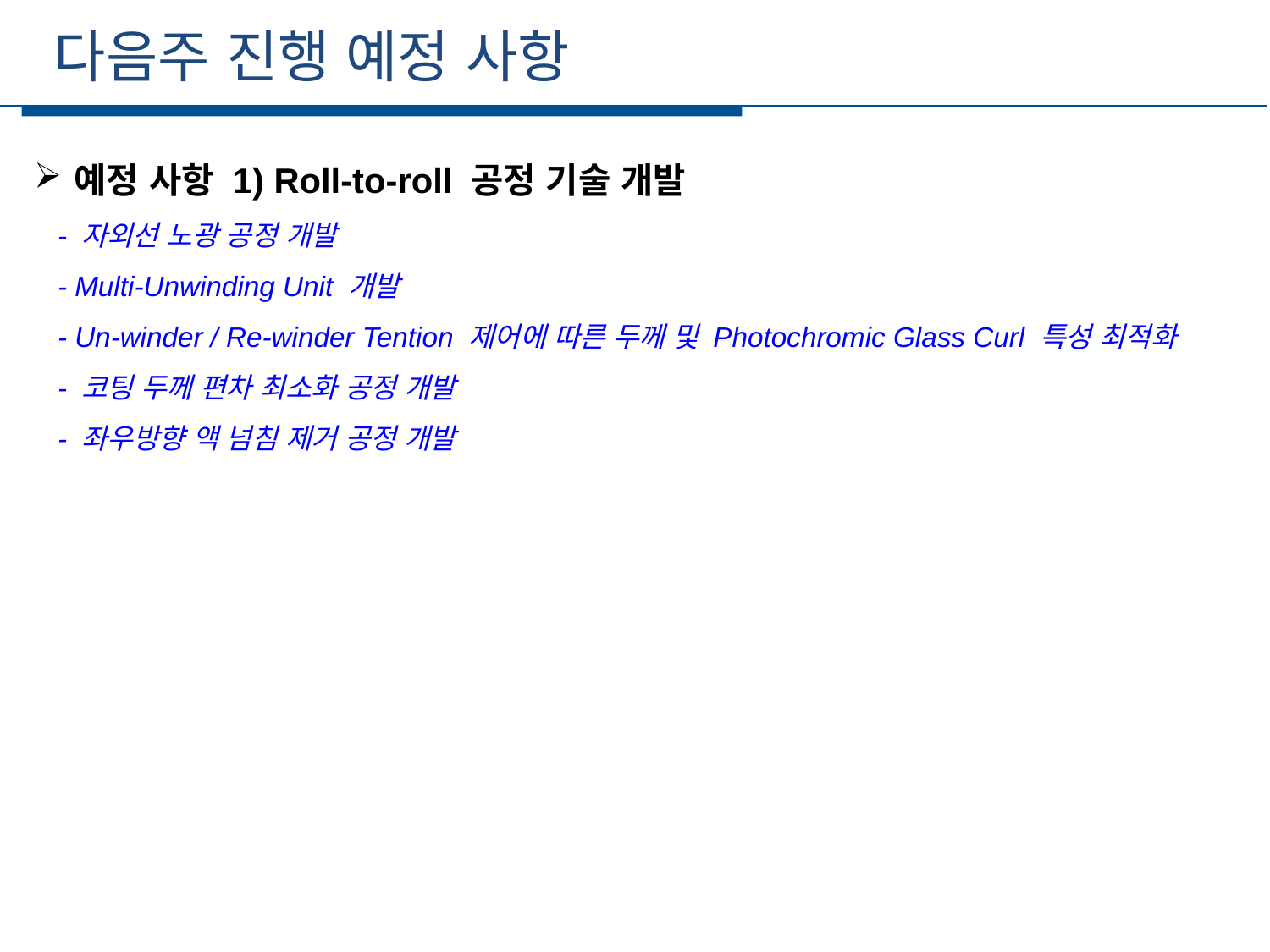

다음주 진행 예정 사항
세부일정

예정 사항 1) Roll-to-roll 공정 기술 개발
   - 자외선 노광 공정 개발
   - Multi-Unwinding Unit 개발
   - Un-winder / Re-winder Tention 제어에 따른 두께 및 Photochromic Glass Curl 특성 최적화
   - 코팅 두께 편차 최소화 공정 개발
   - 좌우방향 액 넘침 제거 공정 개발